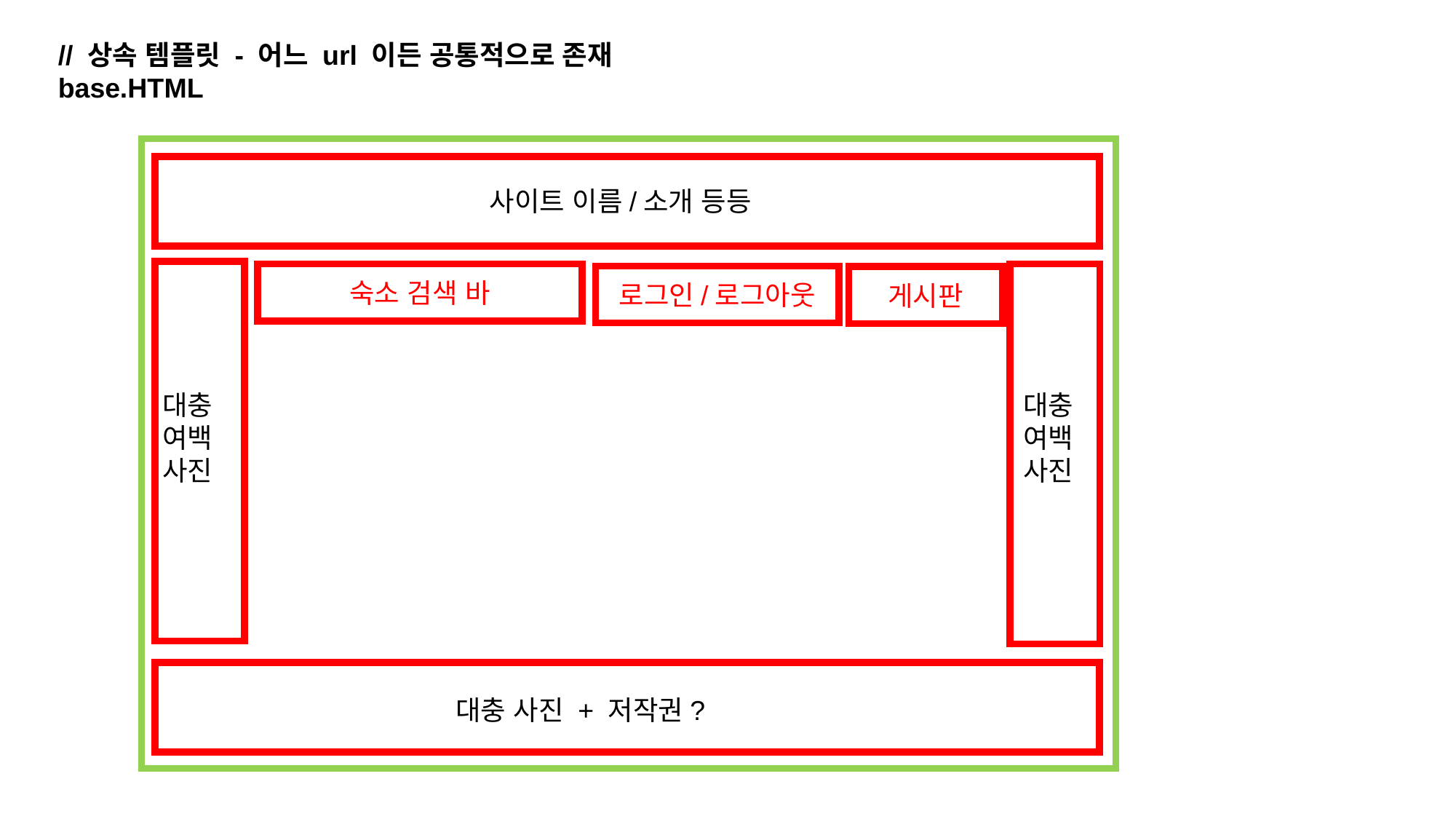

// 상속 템플릿 - 어느 url 이든 공통적으로 존재
base.HTML

사이트 이름/소개 등등
숙소 검색 바
로그인/로그아웃
게시판
대충 여백
사진
대충 여백
사진

대충 사진 + 저작권?